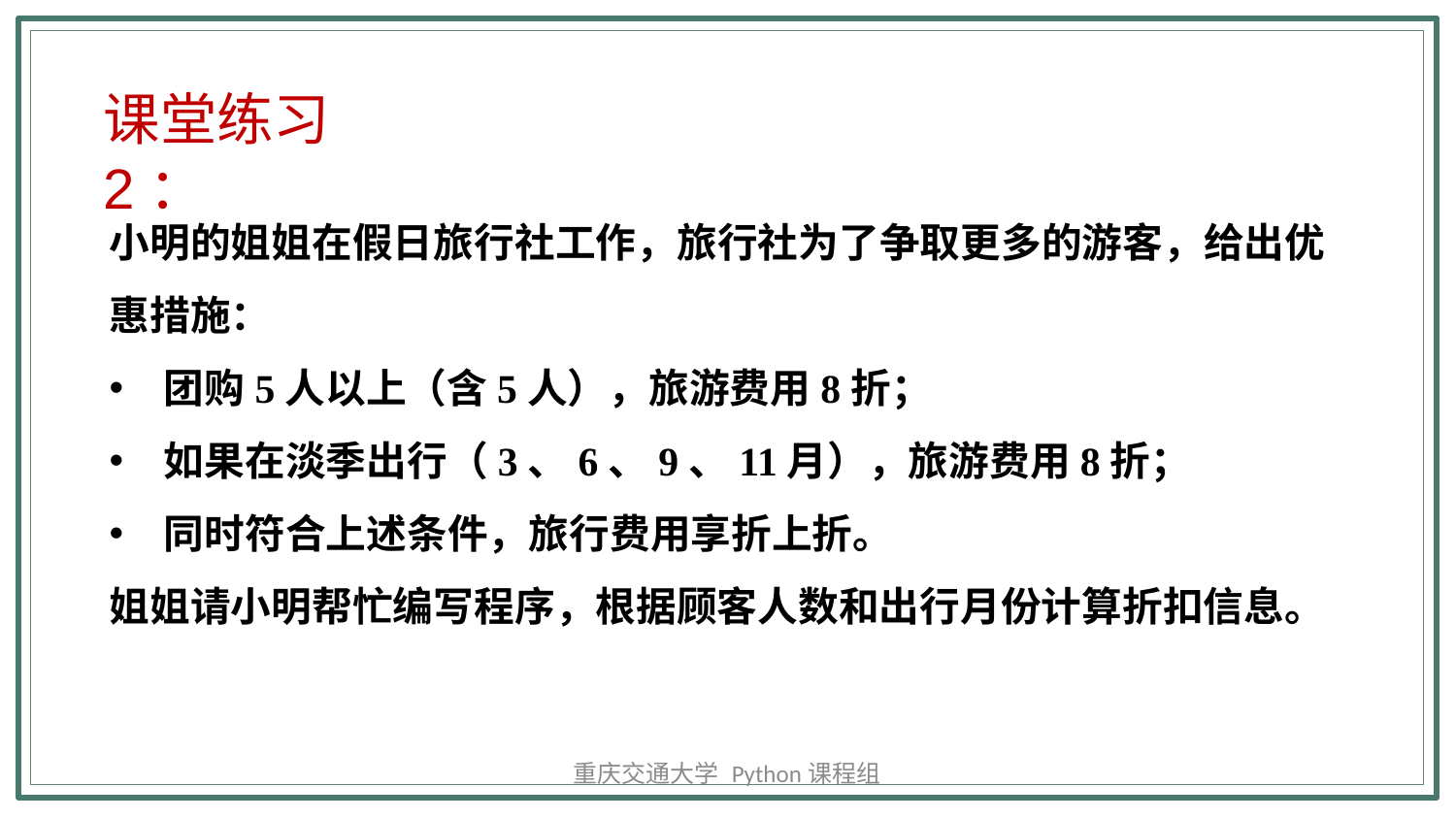

课堂练习2：
小明的姐姐在假日旅行社工作，旅行社为了争取更多的游客，给出优惠措施：
团购5人以上（含5人），旅游费用8折；
如果在淡季出行（3、6、9、11月），旅游费用8折；
同时符合上述条件，旅行费用享折上折。
姐姐请小明帮忙编写程序，根据顾客人数和出行月份计算折扣信息。
重庆交通大学 Python课程组